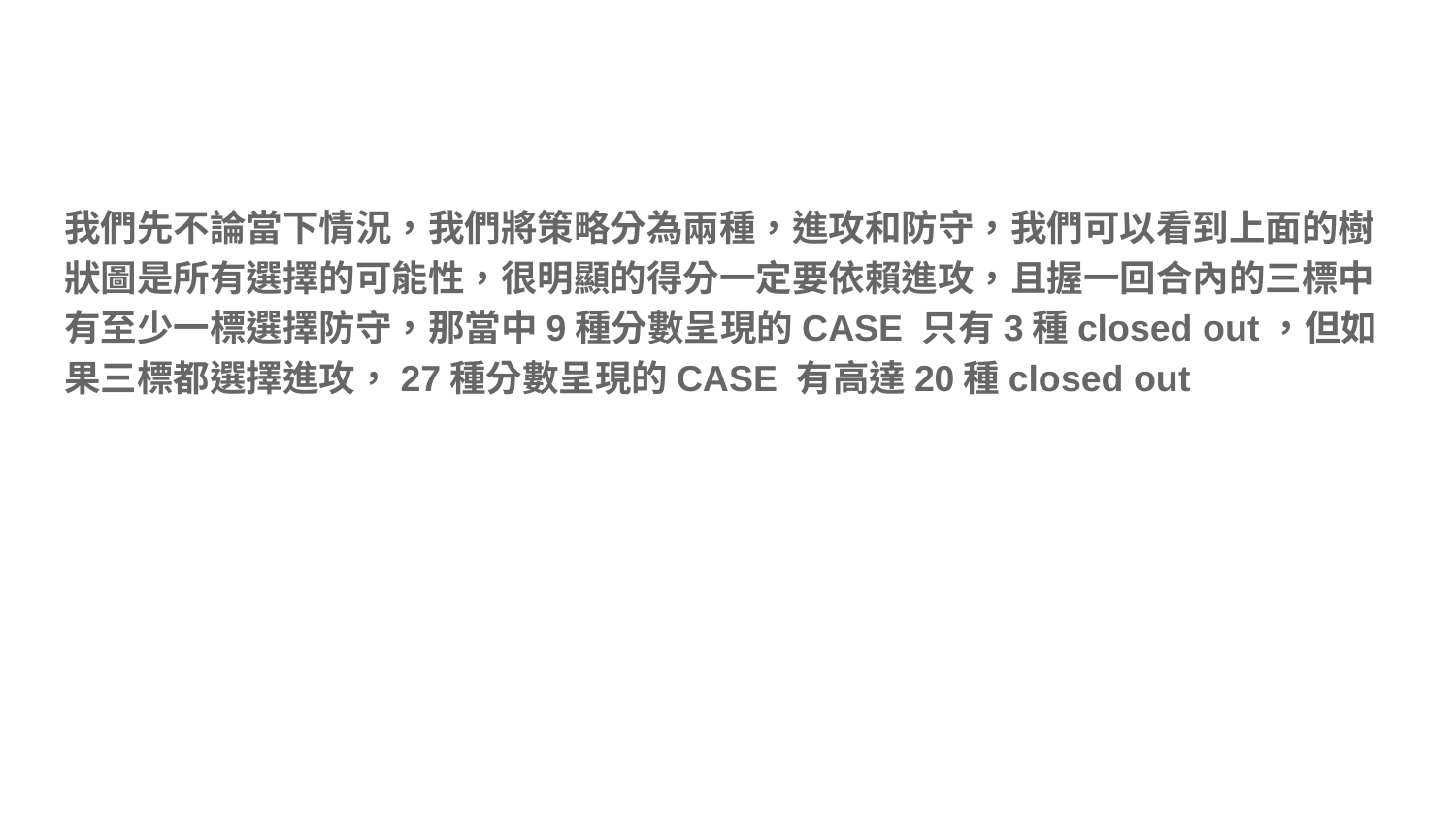

#
我們先不論當下情況，我們將策略分為兩種，進攻和防守，我們可以看到上面的樹狀圖是所有選擇的可能性，很明顯的得分一定要依賴進攻，且握一回合內的三標中有至少一標選擇防守，那當中9種分數呈現的CASE 只有3種closed out，但如果三標都選擇進攻，27種分數呈現的CASE 有高達20種closed out